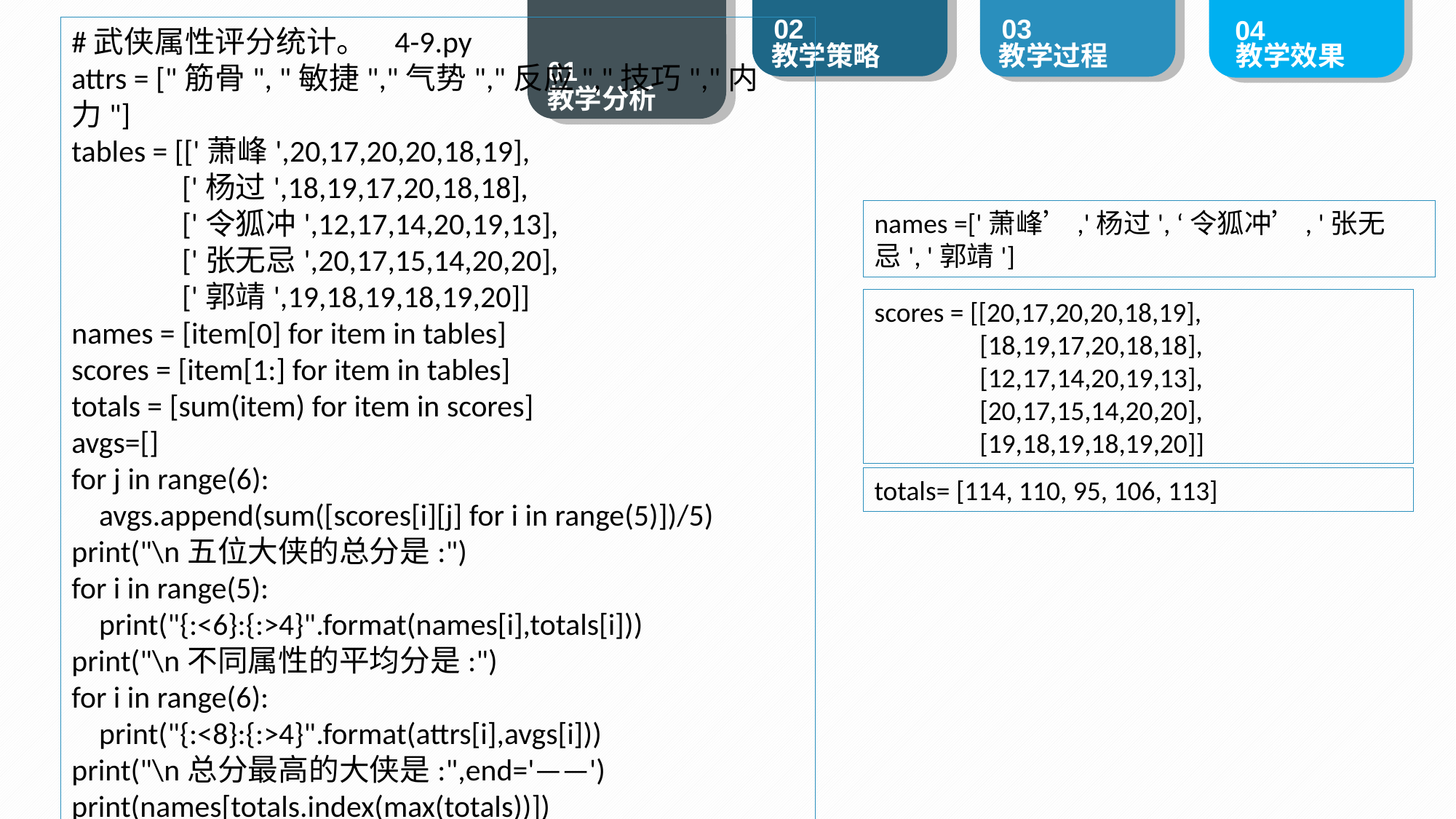

#武侠属性评分统计。   4-9.py
attrs = ["筋骨", "敏捷","气势","反应","技巧","内力"]
tables = [['萧峰',20,17,20,20,18,19],
                ['杨过',18,19,17,20,18,18],
                ['令狐冲',12,17,14,20,19,13],
                ['张无忌',20,17,15,14,20,20],
                ['郭靖',19,18,19,18,19,20]]
names = [item[0] for item in tables]
scores = [item[1:] for item in tables]
totals = [sum(item) for item in scores]
avgs=[]
for j in range(6):
    avgs.append(sum([scores[i][j] for i in range(5)])/5)
print("\n五位大侠的总分是:")
for i in range(5):
    print("{:<6}:{:>4}".format(names[i],totals[i]))
print("\n不同属性的平均分是:")
for i in range(6):
    print("{:<8}:{:>4}".format(attrs[i],avgs[i]))
print("\n总分最高的大侠是:",end='——')
print(names[totals.index(max(totals))])
names =['萧峰’,'杨过', ‘令狐冲’, '张无忌', '郭靖']
scores = [[20,17,20,20,18,19],
                 [18,19,17,20,18,18],
                 [12,17,14,20,19,13],
                 [20,17,15,14,20,20],
                 [19,18,19,18,19,20]]
totals= [114, 110, 95, 106, 113]